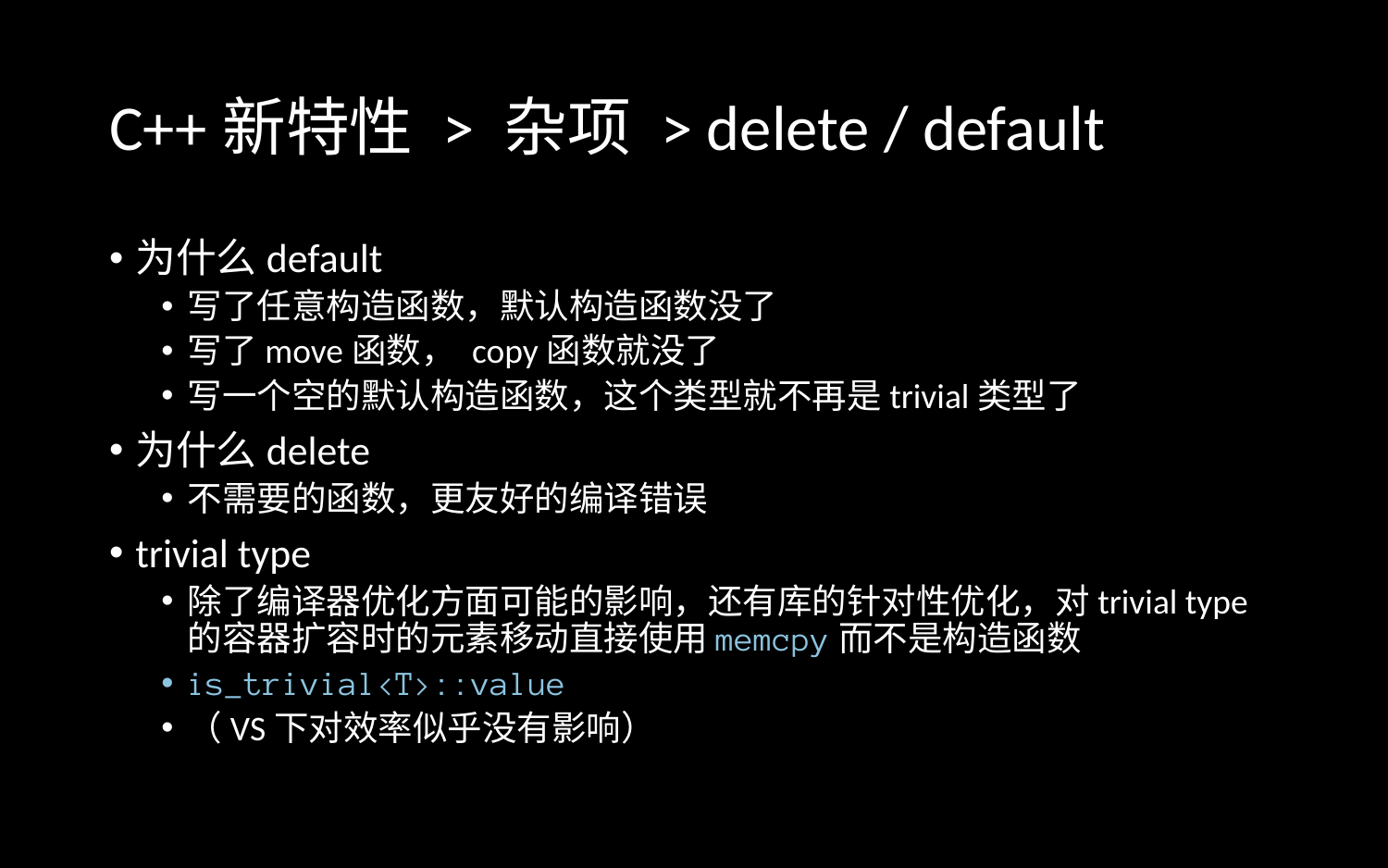

# C++新特性 > 杂项 > delete / default
为什么default
写了任意构造函数，默认构造函数没了
写了move函数， copy函数就没了
写一个空的默认构造函数，这个类型就不再是trivial类型了
为什么delete
不需要的函数，更友好的编译错误
trivial type
除了编译器优化方面可能的影响，还有库的针对性优化，对trivial type的容器扩容时的元素移动直接使用memcpy而不是构造函数
is_trivial<T>::value
（VS下对效率似乎没有影响）